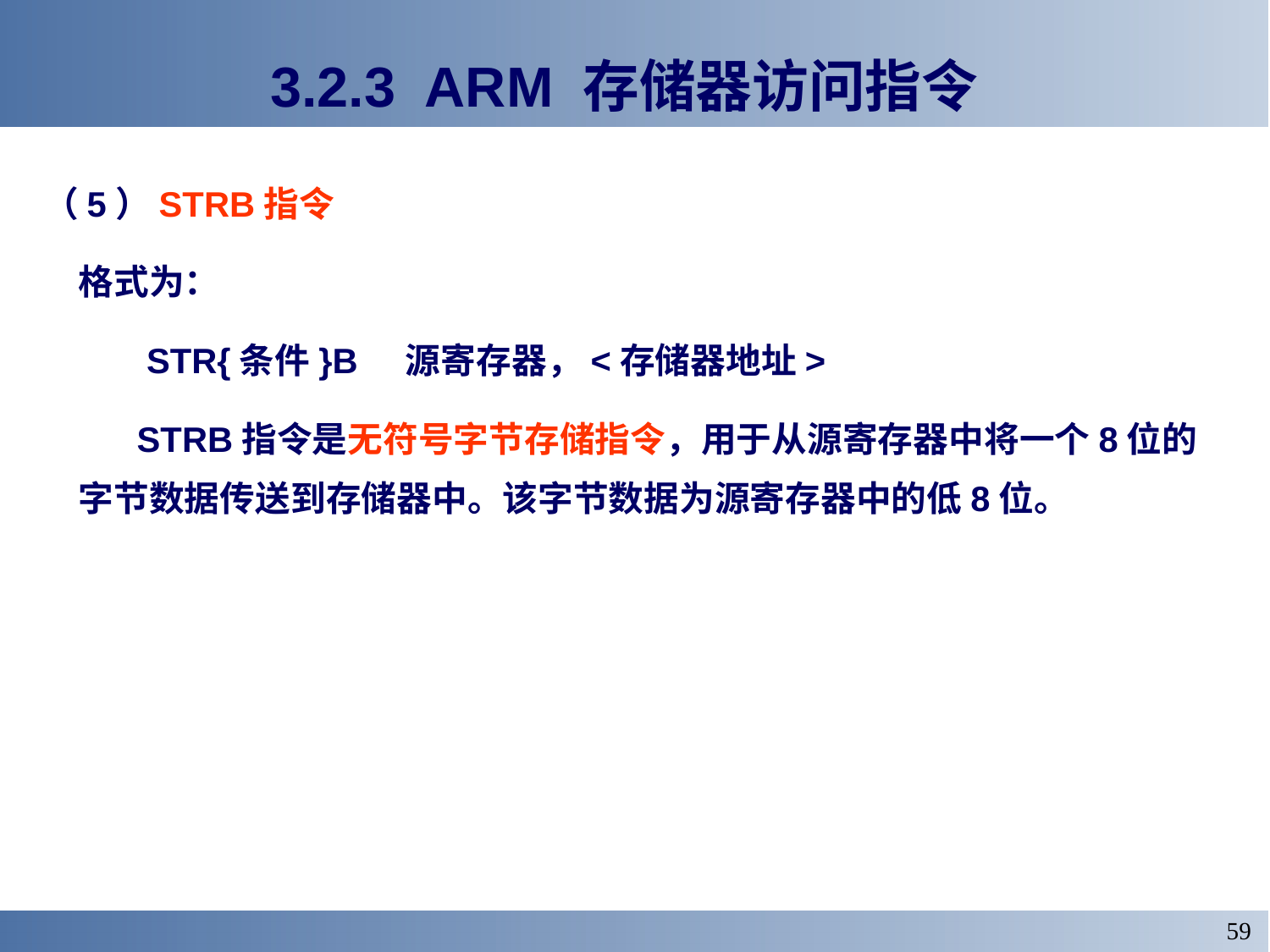

# 3.2.3  ARM 存储器访问指令
（5）STRB指令
	格式为：
	       STR{条件}B    源寄存器，<存储器地址>
	      STRB指令是无符号字节存储指令，用于从源寄存器中将一个8位的字节数据传送到存储器中。该字节数据为源寄存器中的低8位。